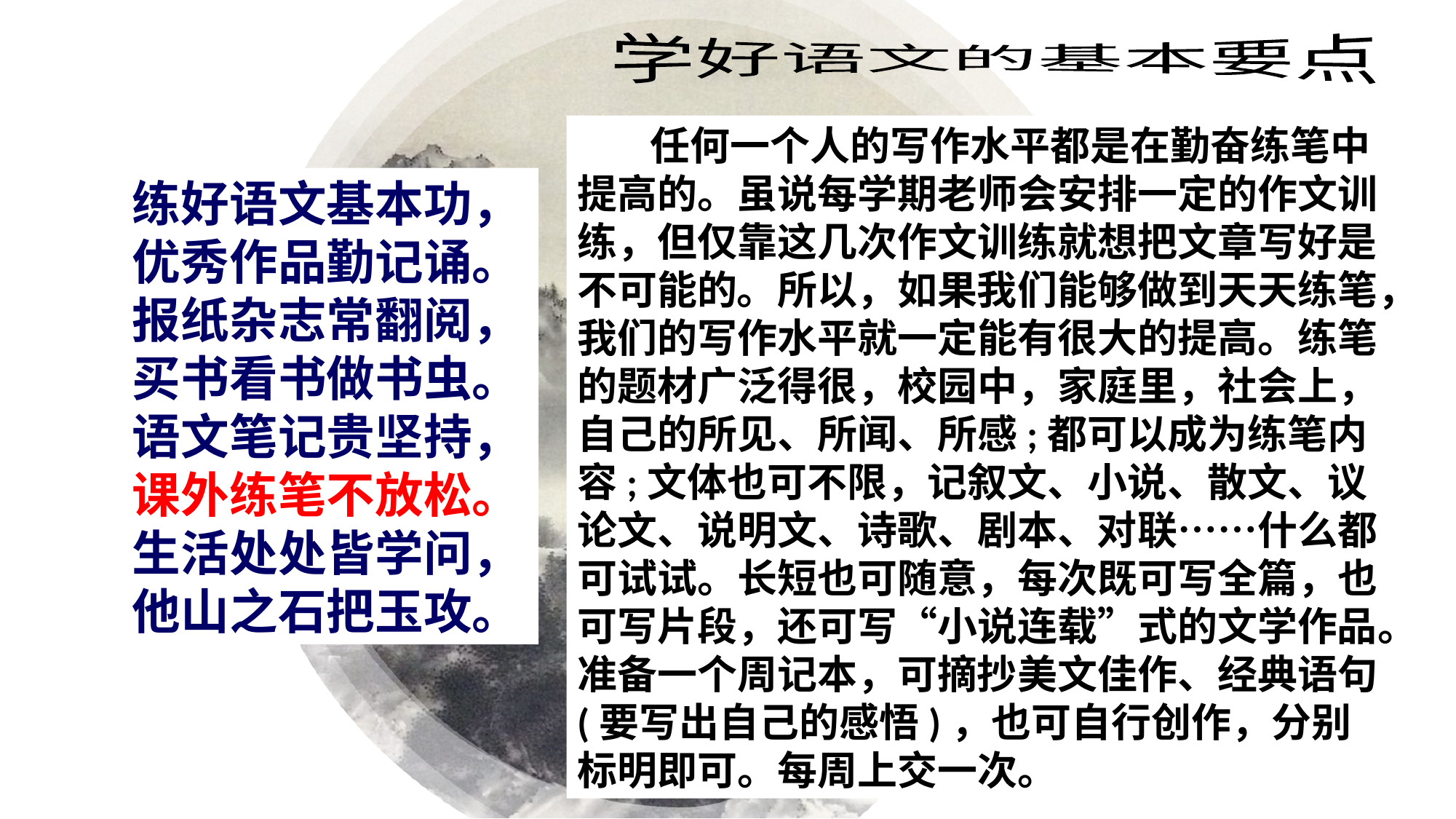

学好语文的基本要点
       任何一个人的写作水平都是在勤奋练笔中提高的。虽说每学期老师会安排一定的作文训练，但仅靠这几次作文训练就想把文章写好是不可能的。所以，如果我们能够做到天天练笔，我们的写作水平就一定能有很大的提高。练笔的题材广泛得很，校园中，家庭里，社会上，自己的所见、所闻、所感;都可以成为练笔内容;文体也可不限，记叙文、小说、散文、议论文、说明文、诗歌、剧本、对联……什么都可试试。长短也可随意，每次既可写全篇，也可写片段，还可写“小说连载”式的文学作品。准备一个周记本，可摘抄美文佳作、经典语句(要写出自己的感悟)，也可自行创作，分别标明即可。每周上交一次。
练好语文基本功，
优秀作品勤记诵。
报纸杂志常翻阅，
买书看书做书虫。
语文笔记贵坚持，
课外练笔不放松。
生活处处皆学问，
他山之石把玉攻。